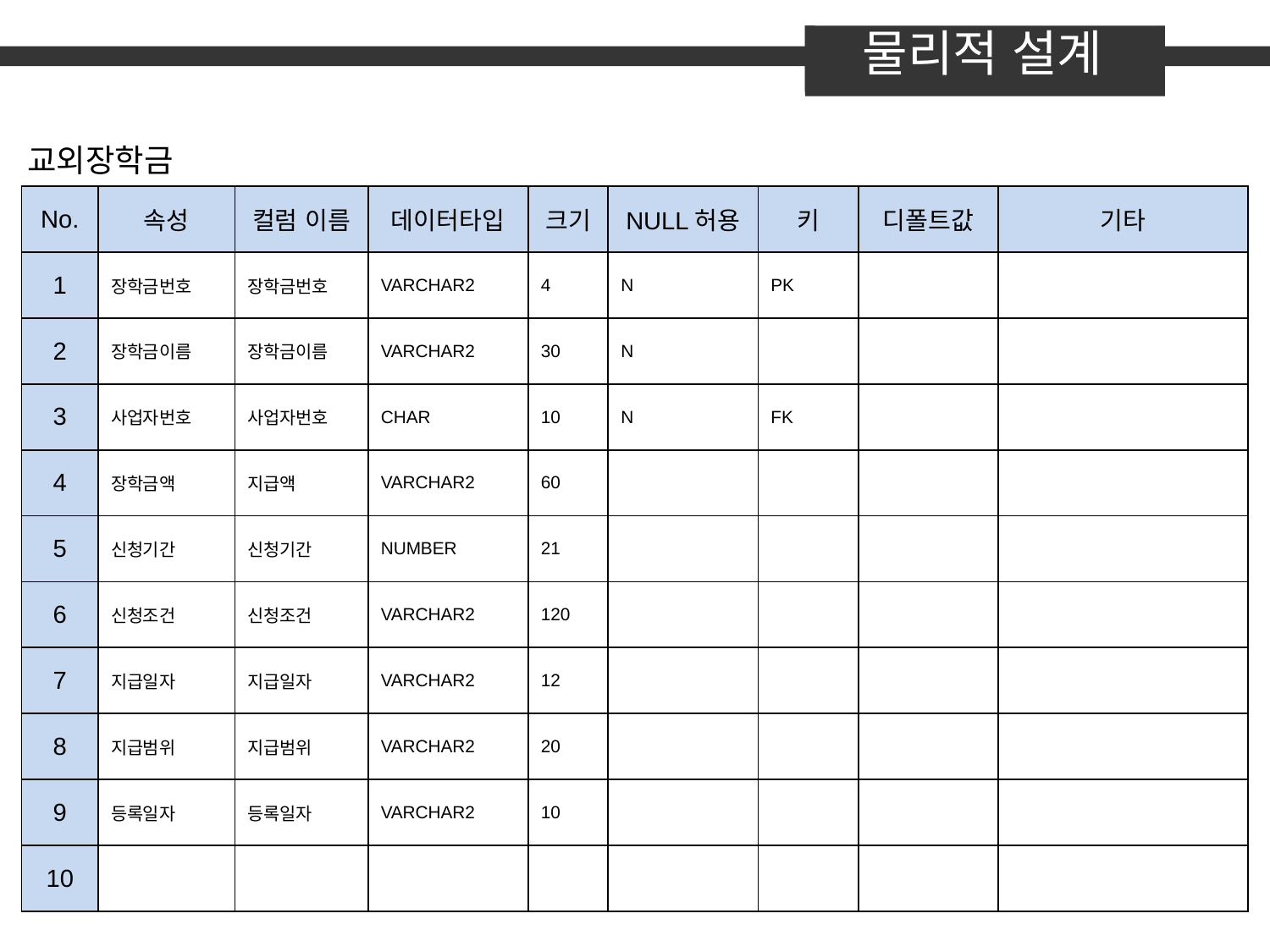

물리적 설계

교외장학금
| No. | 속성 | 컬럼 이름 | 데이터타입 | 크기 | NULL허용 | 키 | 디폴트값 | 기타 |
| --- | --- | --- | --- | --- | --- | --- | --- | --- |
| 1 | 장학금번호 | 장학금번호 | VARCHAR2 | 4 | N | PK |  |  |
| 2 | 장학금이름 | 장학금이름 | VARCHAR2 | 30 | N |  |  |  |
| 3 | 사업자번호 | 사업자번호 | CHAR | 10 | N | FK |  |  |
| 4 | 장학금액 | 지급액 | VARCHAR2 | 60 |  |  |  |  |
| 5 | 신청기간 | 신청기간 | NUMBER | 21 |  |  |  |  |
| 6 | 신청조건 | 신청조건 | VARCHAR2 | 120 |  |  |  |  |
| 7 | 지급일자 | 지급일자 | VARCHAR2 | 12 |  |  |  |  |
| 8 | 지급범위 | 지급범위 | VARCHAR2 | 20 |  |  |  |  |
| 9 | 등록일자 | 등록일자 | VARCHAR2 | 10 |  |  |  |  |
| 10 |  |  |  |  |  |  |  |  |
내부 스키마 (테이블구조명세서)…